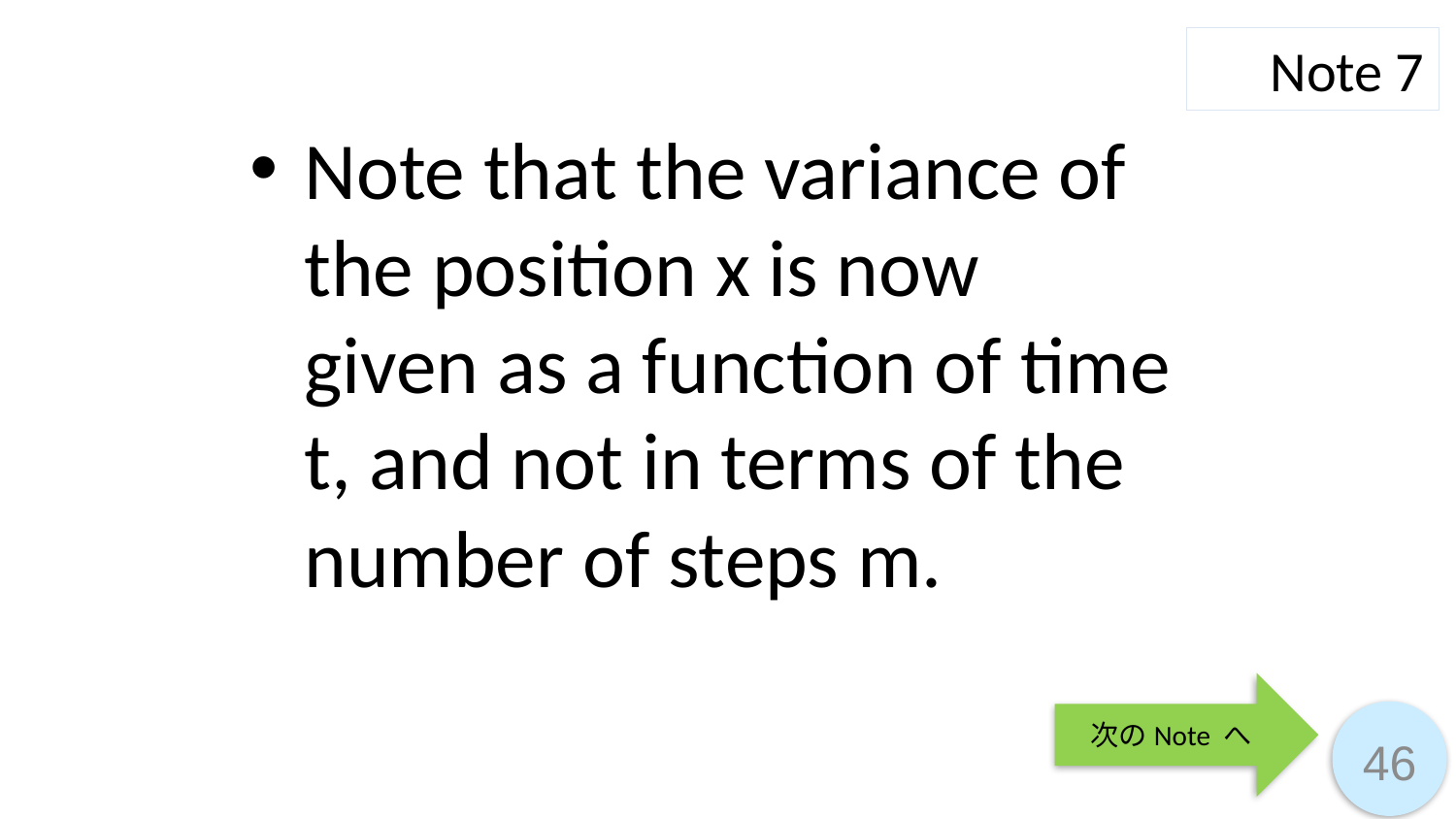

Note 7
Note that the variance of the position x is now given as a function of time t, and not in terms of the number of steps m.
次のNote へ
46